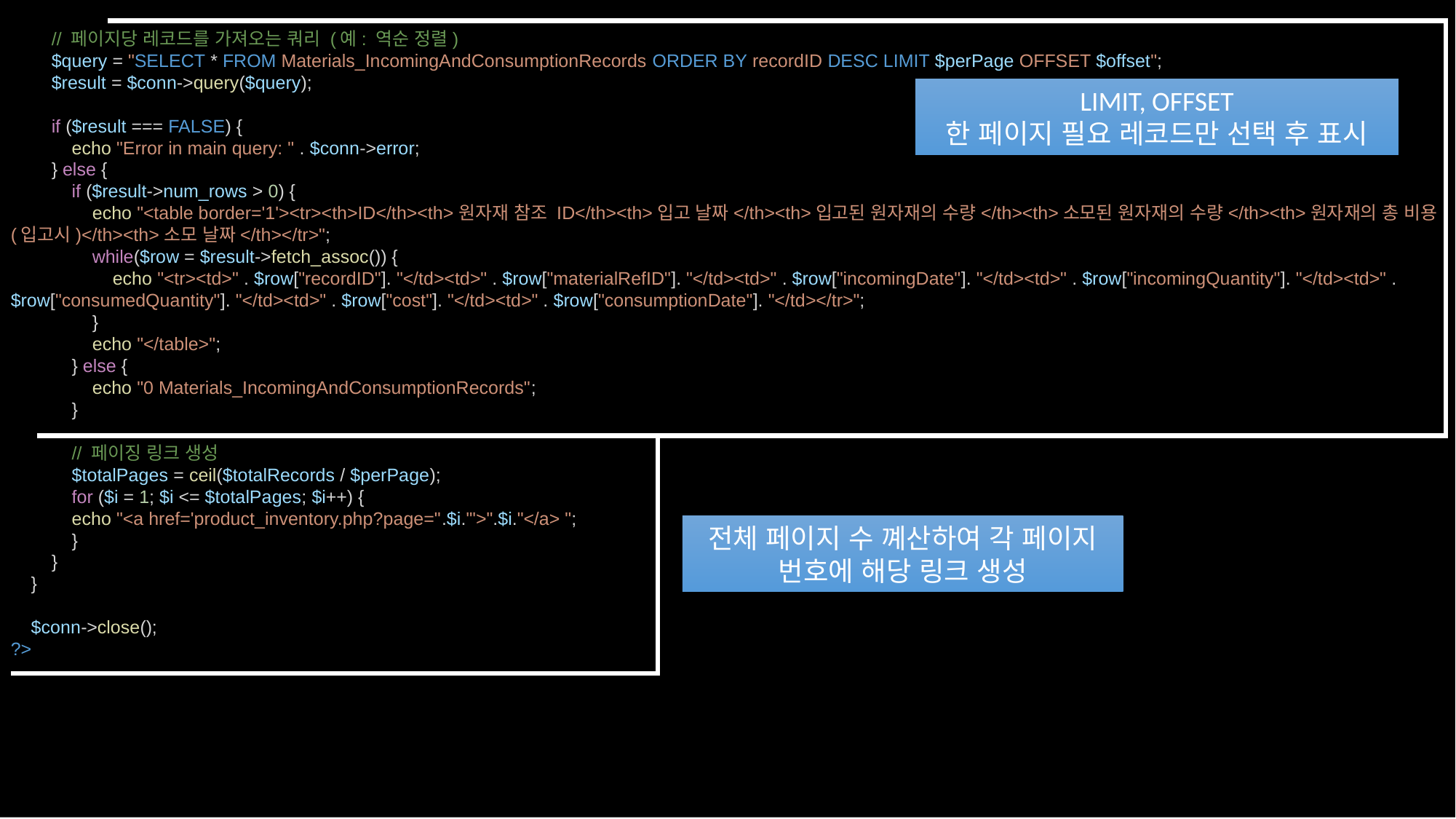

// 페이지당 레코드를 가져오는 쿼리 (예: 역순 정렬)
        $query = "SELECT * FROM Materials_IncomingAndConsumptionRecords ORDER BY recordID DESC LIMIT $perPage OFFSET $offset";
        $result = $conn->query($query);
        if ($result === FALSE) {
            echo "Error in main query: " . $conn->error;
        } else {
            if ($result->num_rows > 0) {
                echo "<table border='1'><tr><th>ID</th><th>원자재 참조 ID</th><th>입고 날짜</th><th>입고된 원자재의 수량</th><th>소모된 원자재의 수량</th><th>원자재의 총 비용(입고시)</th><th>소모 날짜</th></tr>";
                while($row = $result->fetch_assoc()) {
                    echo "<tr><td>" . $row["recordID"]. "</td><td>" . $row["materialRefID"]. "</td><td>" . $row["incomingDate"]. "</td><td>" . $row["incomingQuantity"]. "</td><td>" . $row["consumedQuantity"]. "</td><td>" . $row["cost"]. "</td><td>" . $row["consumptionDate"]. "</td></tr>";
                }
                echo "</table>";
            } else {
                echo "0 Materials_IncomingAndConsumptionRecords";
            }
            // 페이징 링크 생성
            $totalPages = ceil($totalRecords / $perPage);
            for ($i = 1; $i <= $totalPages; $i++) {
            echo "<a href='product_inventory.php?page=".$i."'>".$i."</a> ";
            }
        }
    }
    $conn->close();
?>

LIMIT, OFFSET
한 페이지 필요 레코드만 선택 후 표시

전체 페이지 수 꼐산하여 각 페이지 번호에 해당 링크 생성